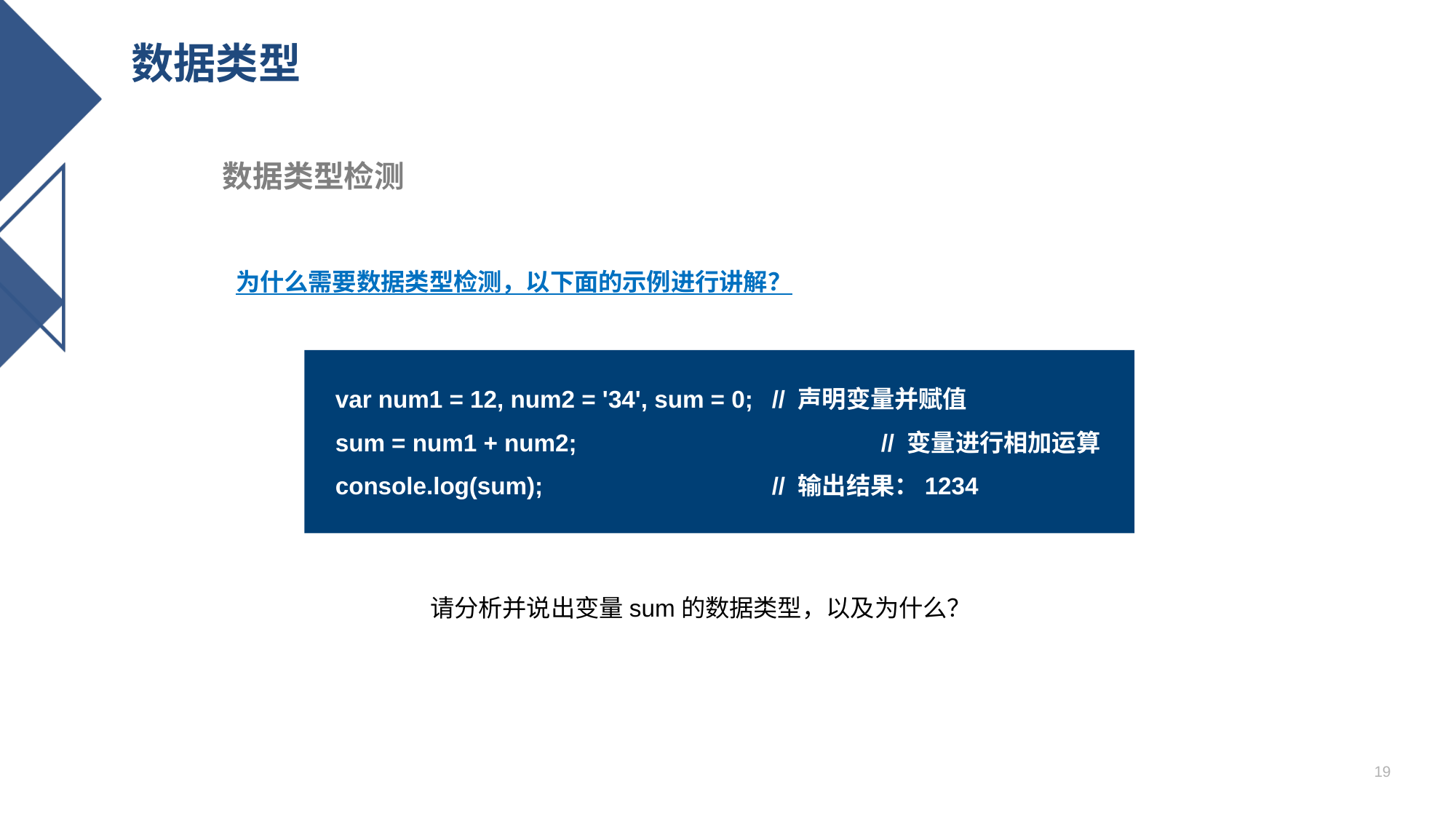

# 数据类型
数据类型检测
为什么需要数据类型检测，以下面的示例进行讲解？

var num1 = 12, num2 = '34', sum = 0;	// 声明变量并赋值
sum = num1 + num2;			// 变量进行相加运算
console.log(sum); 			// 输出结果：1234
请分析并说出变量sum的数据类型，以及为什么？
19